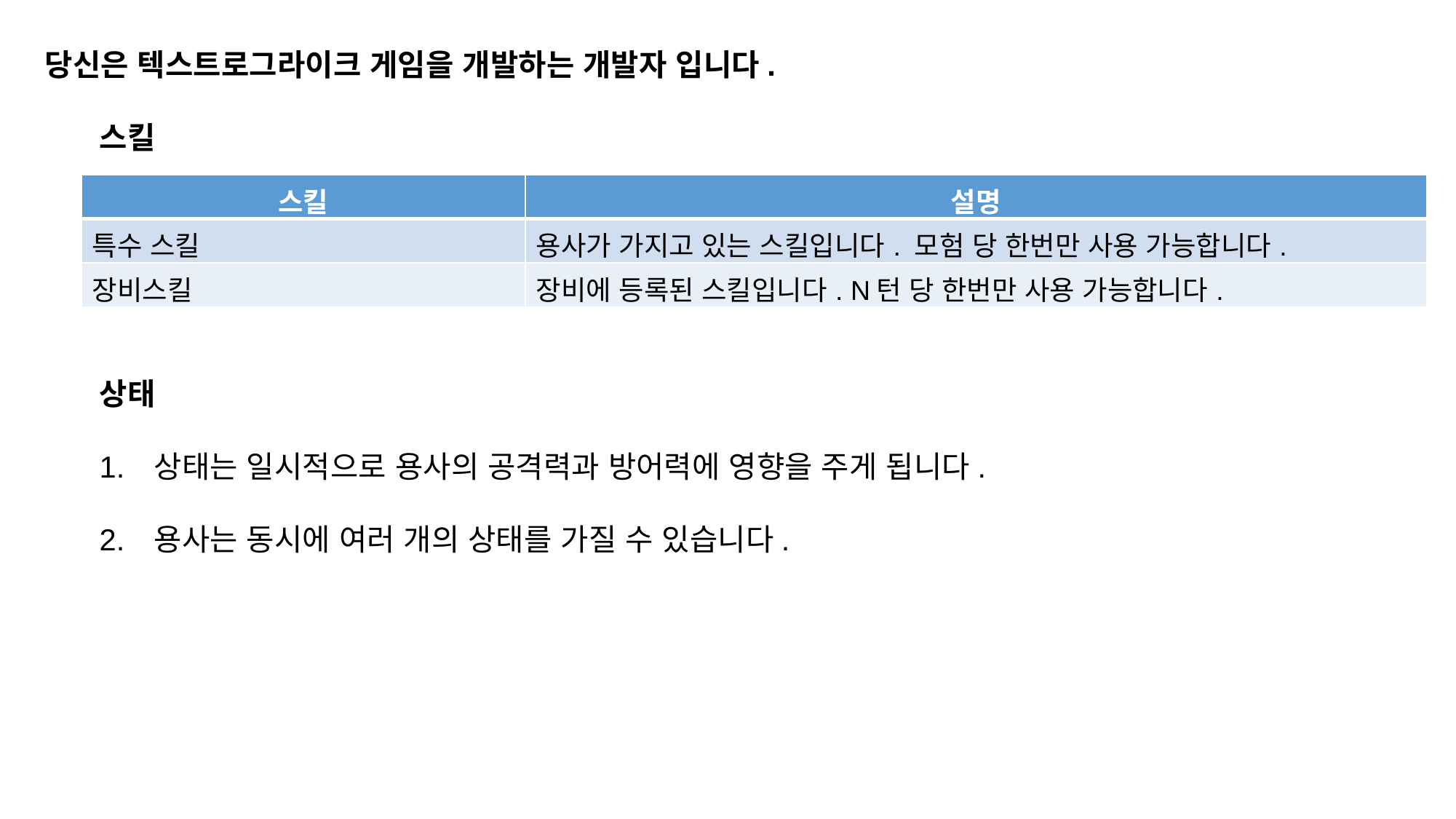

당신은 텍스트로그라이크 게임을 개발하는 개발자 입니다.

스킬

| 스킬 | 설명 |
| --- | --- |
| 특수 스킬 | 용사가 가지고 있는 스킬입니다. 모험 당 한번만 사용 가능합니다. |
| 장비스킬 | 장비에 등록된 스킬입니다. N턴 당 한번만 사용 가능합니다. |
상태

상태는 일시적으로 용사의 공격력과 방어력에 영향을 주게 됩니다.

용사는 동시에 여러 개의 상태를 가질 수 있습니다.